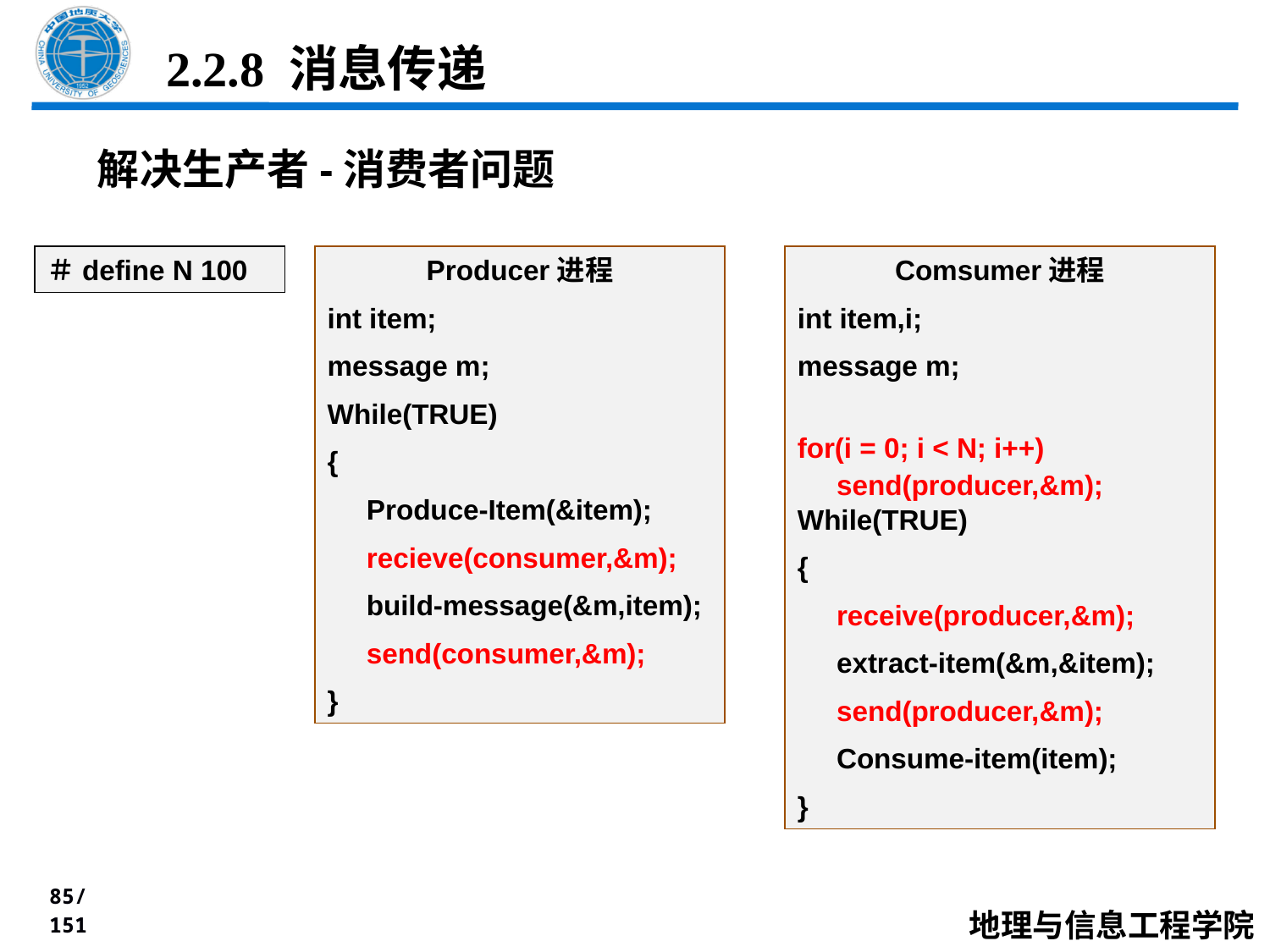

2.2.8 消息传递
解决生产者-消费者问题
＃define N 100
Producer进程
int item;
message m;
While(TRUE)
{
     Produce-Item(&item);
     recieve(consumer,&m);
     build-message(&m,item);
     send(consumer,&m);
}
Comsumer进程
int item,i;
message m;

for(i = 0; i < N; i++)
     send(producer,&m); While(TRUE)
{
     receive(producer,&m);
     extract-item(&m,&item);
     send(producer,&m);
     Consume-item(item);
}